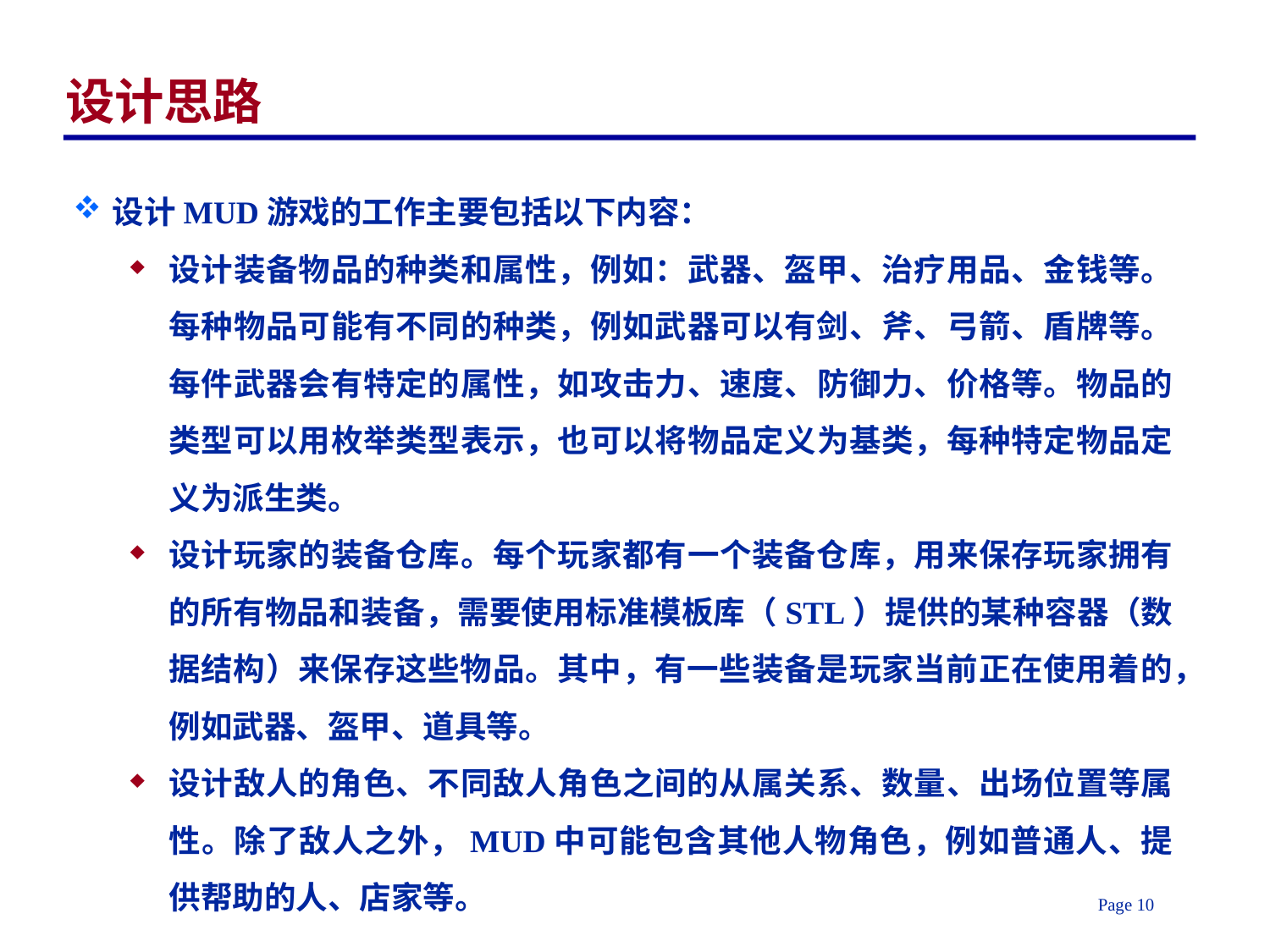

# 设计思路
设计MUD游戏的工作主要包括以下内容：
设计装备物品的种类和属性，例如：武器、盔甲、治疗用品、金钱等。每种物品可能有不同的种类，例如武器可以有剑、斧、弓箭、盾牌等。每件武器会有特定的属性，如攻击力、速度、防御力、价格等。物品的类型可以用枚举类型表示，也可以将物品定义为基类，每种特定物品定义为派生类。
设计玩家的装备仓库。每个玩家都有一个装备仓库，用来保存玩家拥有的所有物品和装备，需要使用标准模板库（STL）提供的某种容器（数据结构）来保存这些物品。其中，有一些装备是玩家当前正在使用着的，例如武器、盔甲、道具等。
设计敌人的角色、不同敌人角色之间的从属关系、数量、出场位置等属性。除了敌人之外，MUD中可能包含其他人物角色，例如普通人、提供帮助的人、店家等。